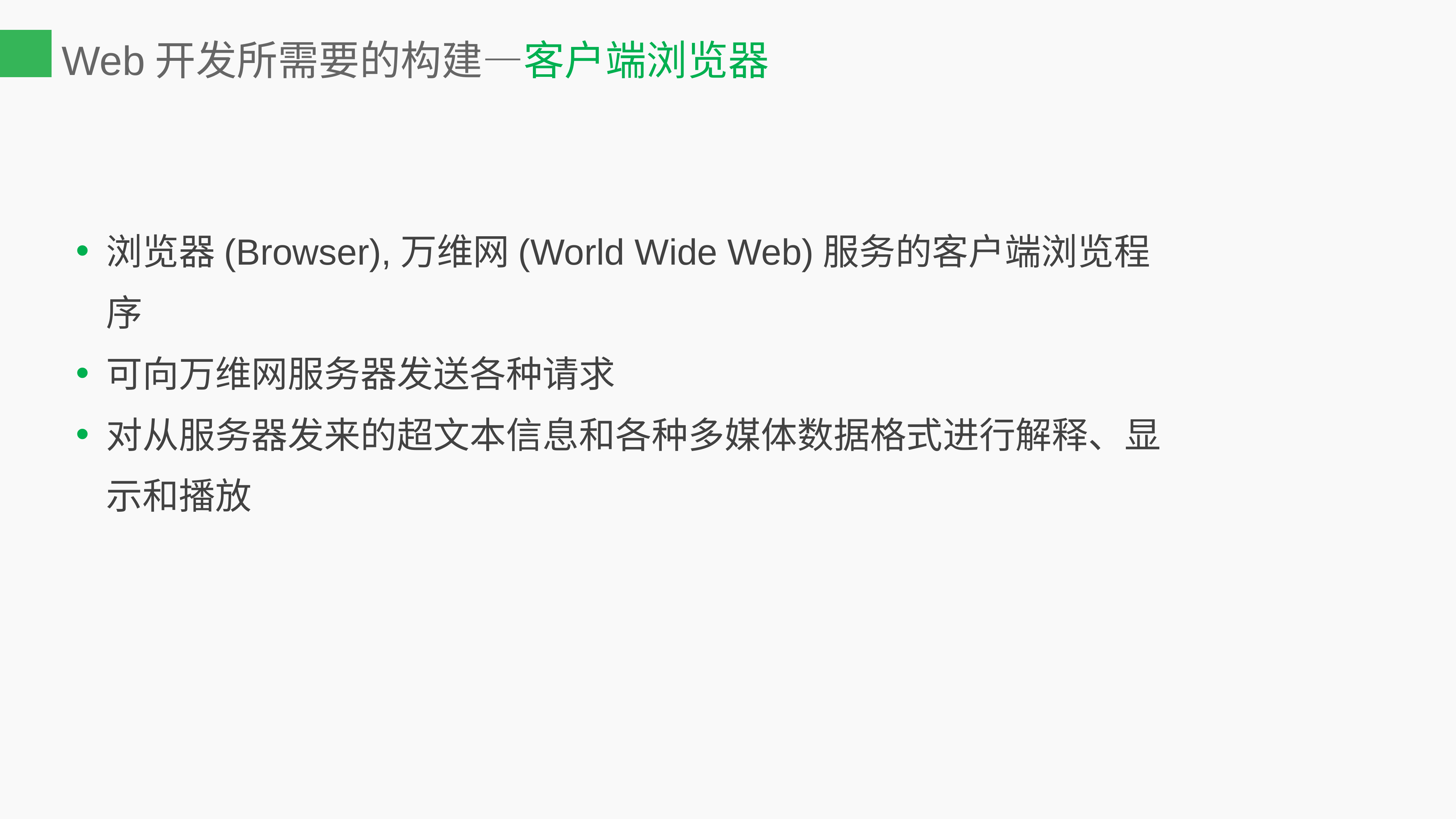

# Web开发所需要的构建—客户端浏览器
浏览器(Browser),万维网(World Wide Web)服务的客户端浏览程序
可向万维网服务器发送各种请求
对从服务器发来的超文本信息和各种多媒体数据格式进行解释、显示和播放